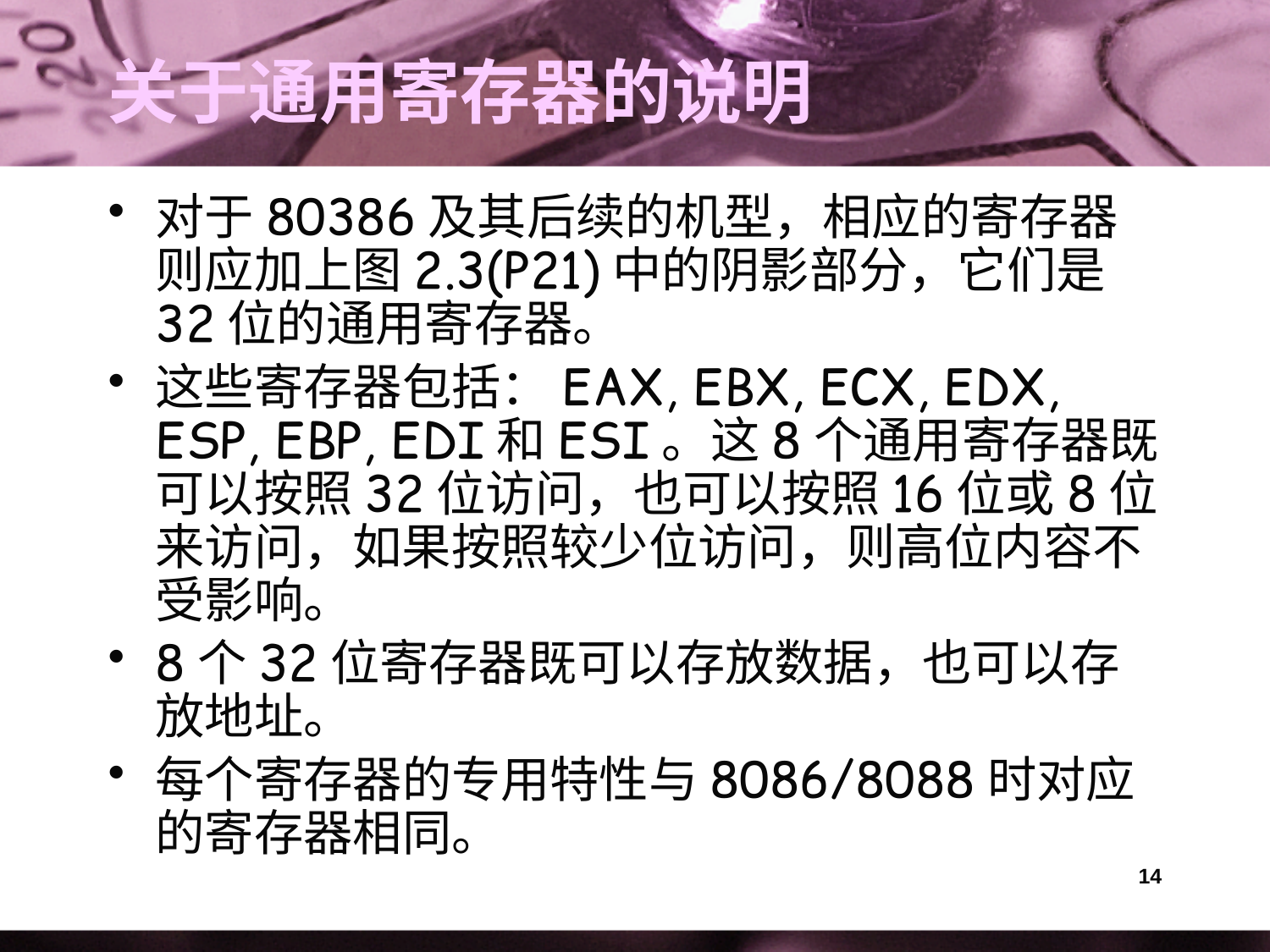

# 关于通用寄存器的说明
对于80386及其后续的机型，相应的寄存器则应加上图2.3(P21)中的阴影部分，它们是32位的通用寄存器。
这些寄存器包括：EAX, EBX, ECX, EDX, ESP, EBP, EDI和ESI。这8个通用寄存器既可以按照32位访问，也可以按照16位或8位来访问，如果按照较少位访问，则高位内容不受影响。
8个32位寄存器既可以存放数据，也可以存放地址。
每个寄存器的专用特性与8086/8088时对应的寄存器相同。
14